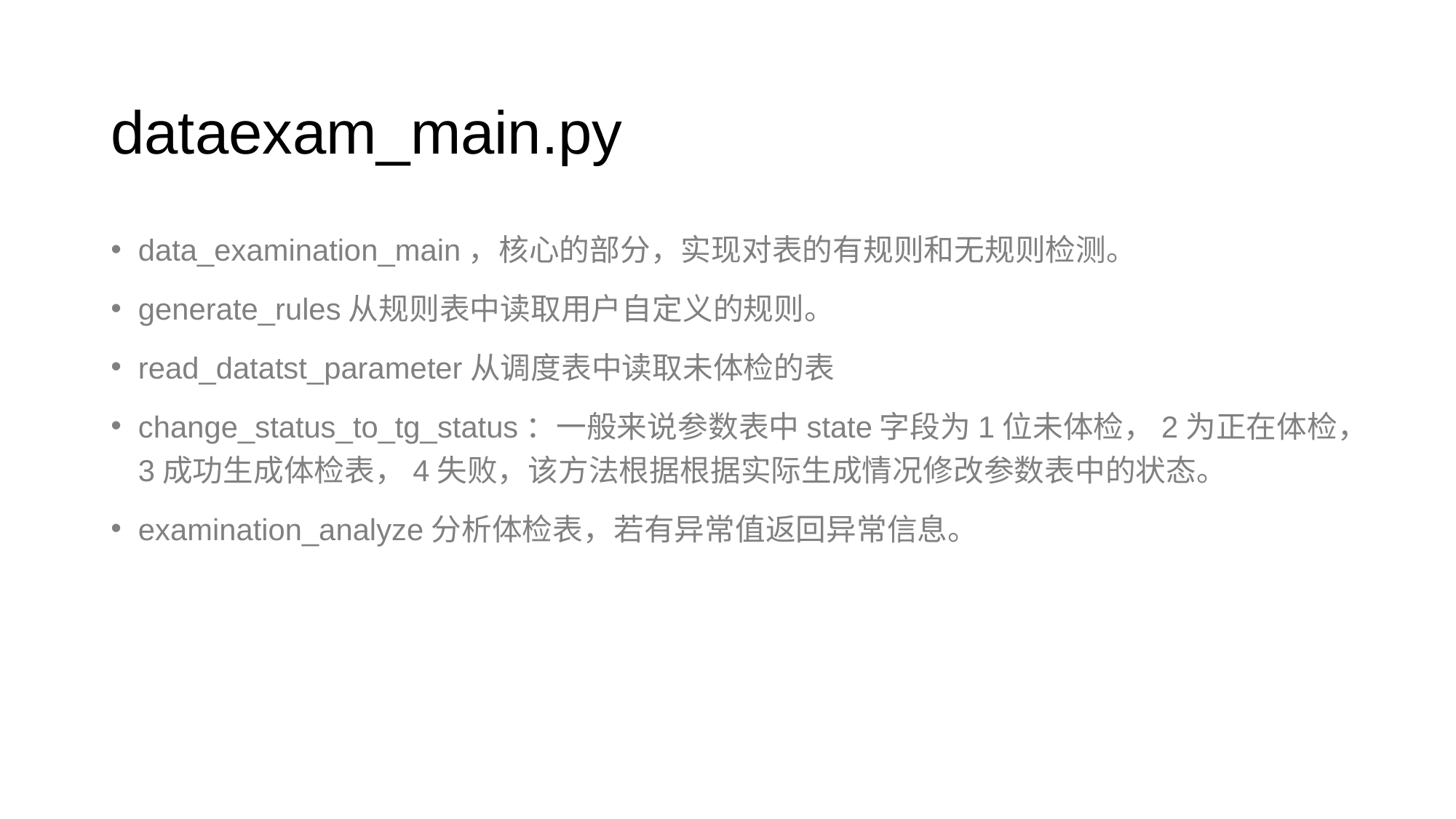

# dataexam_main.py
data_examination_main，核心的部分，实现对表的有规则和无规则检测。
generate_rules从规则表中读取用户自定义的规则。
read_datatst_parameter从调度表中读取未体检的表
change_status_to_tg_status：一般来说参数表中state字段为1位未体检，2为正在体检，3成功生成体检表，4失败，该方法根据根据实际生成情况修改参数表中的状态。
examination_analyze分析体检表，若有异常值返回异常信息。